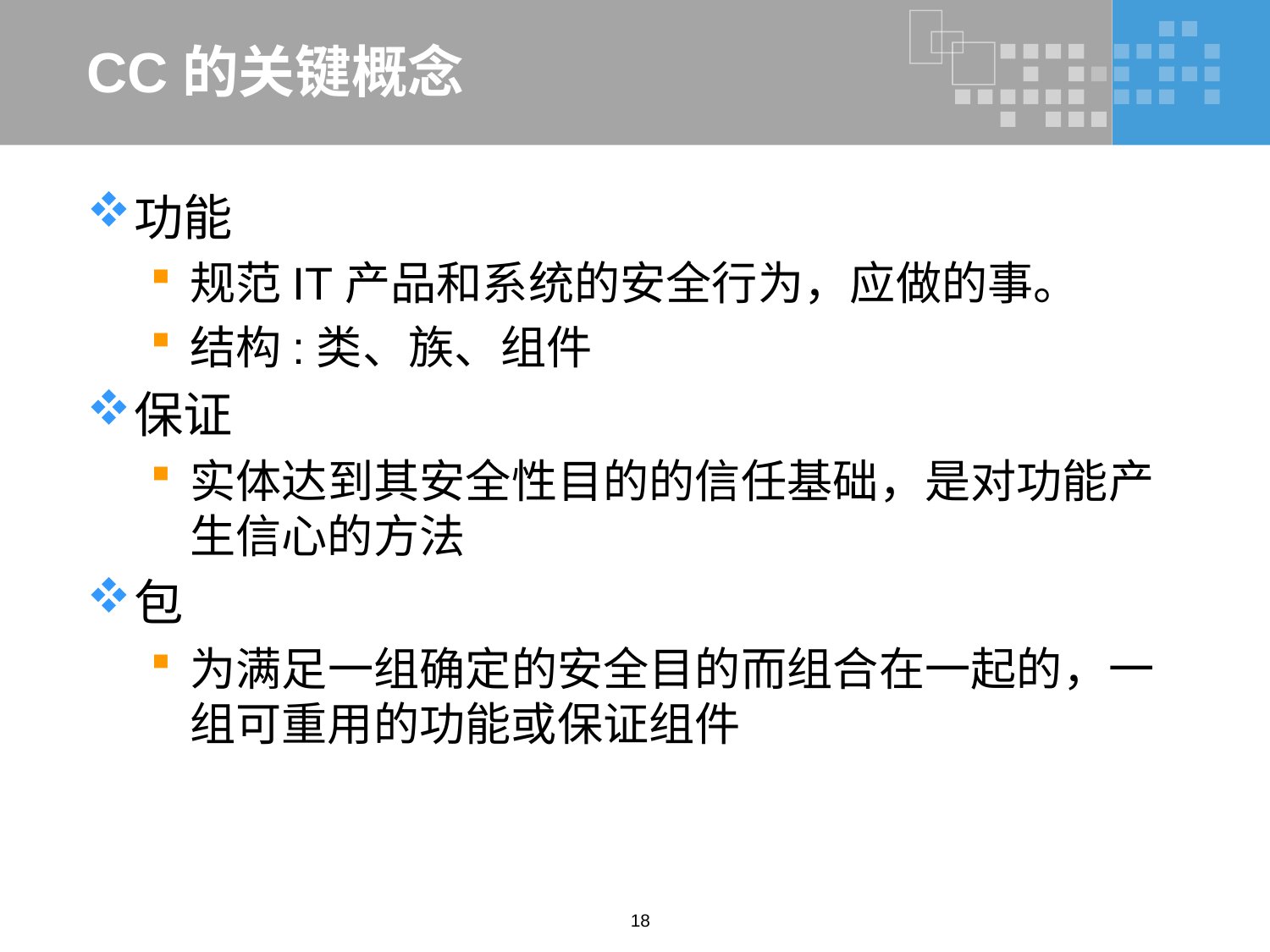

# CC的关键概念
功能
规范IT产品和系统的安全行为，应做的事。
结构:类、族、组件
保证
实体达到其安全性目的的信任基础，是对功能产生信心的方法
包
为满足一组确定的安全目的而组合在一起的，一组可重用的功能或保证组件

18